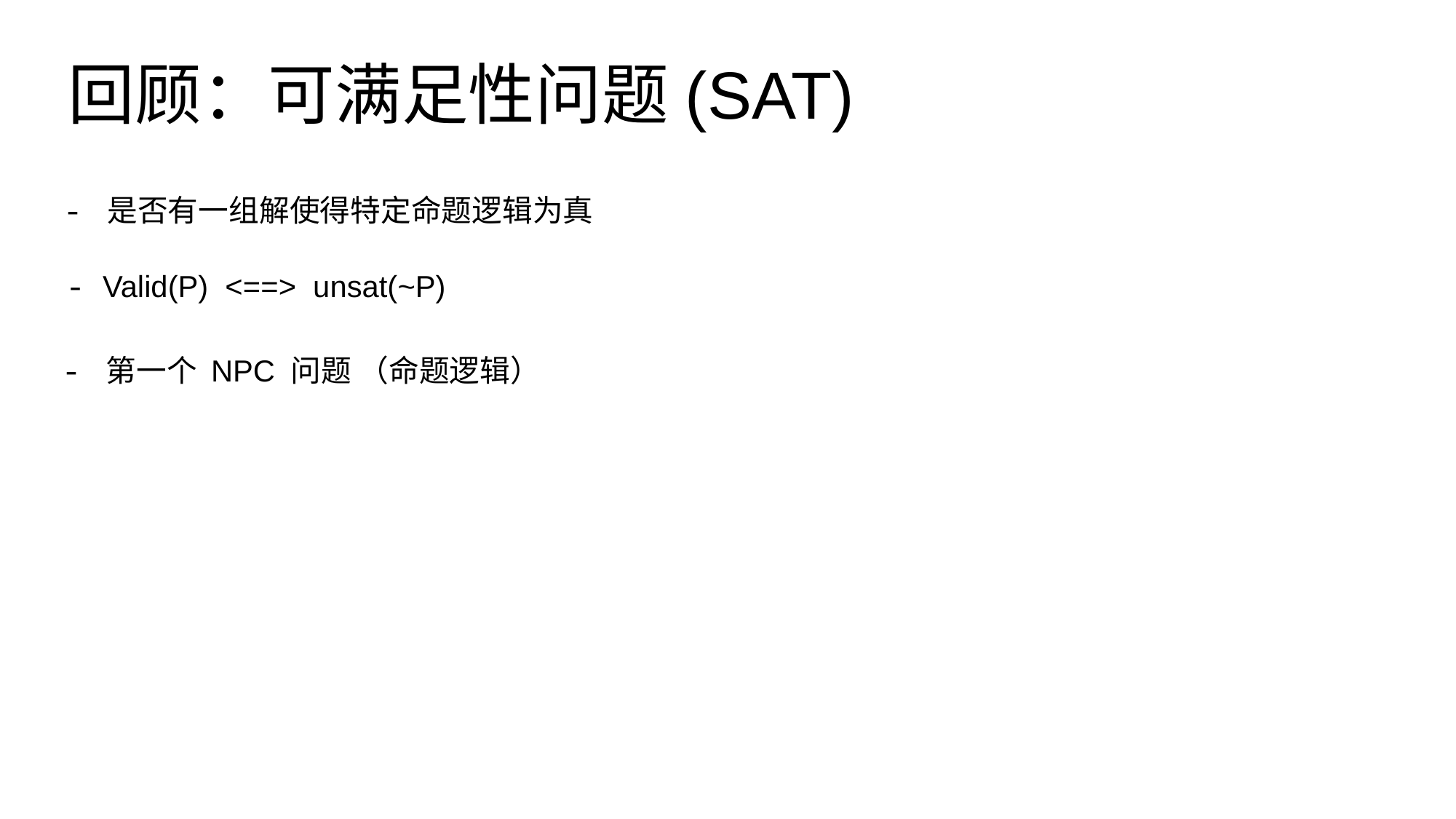

# 回顾：可满足性问题(SAT)
- 是否有一组解使得特定命题逻辑为真
- Valid(P)  <==>  unsat(~P)

- 第一个 NPC 问题 （命题逻辑）